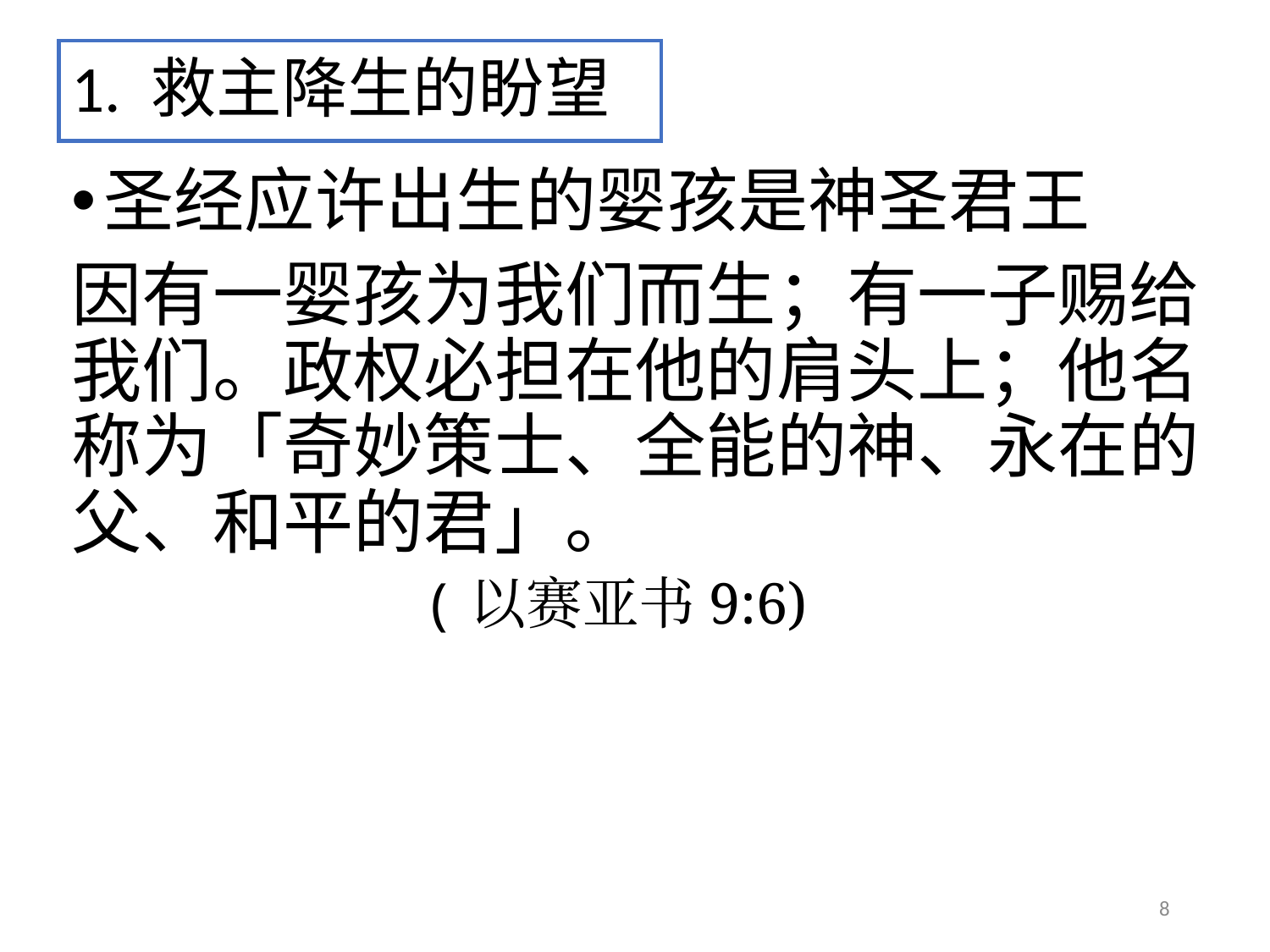

# 1. 救主降生的盼望
圣经应许出生的婴孩是神圣君王
因有一婴孩为我们而生；有一子赐给我们。政权必担在他的肩头上；他名称为「奇妙策士、全能的神、永在的父、和平的君」。
                     (以赛亚书9:6)
8